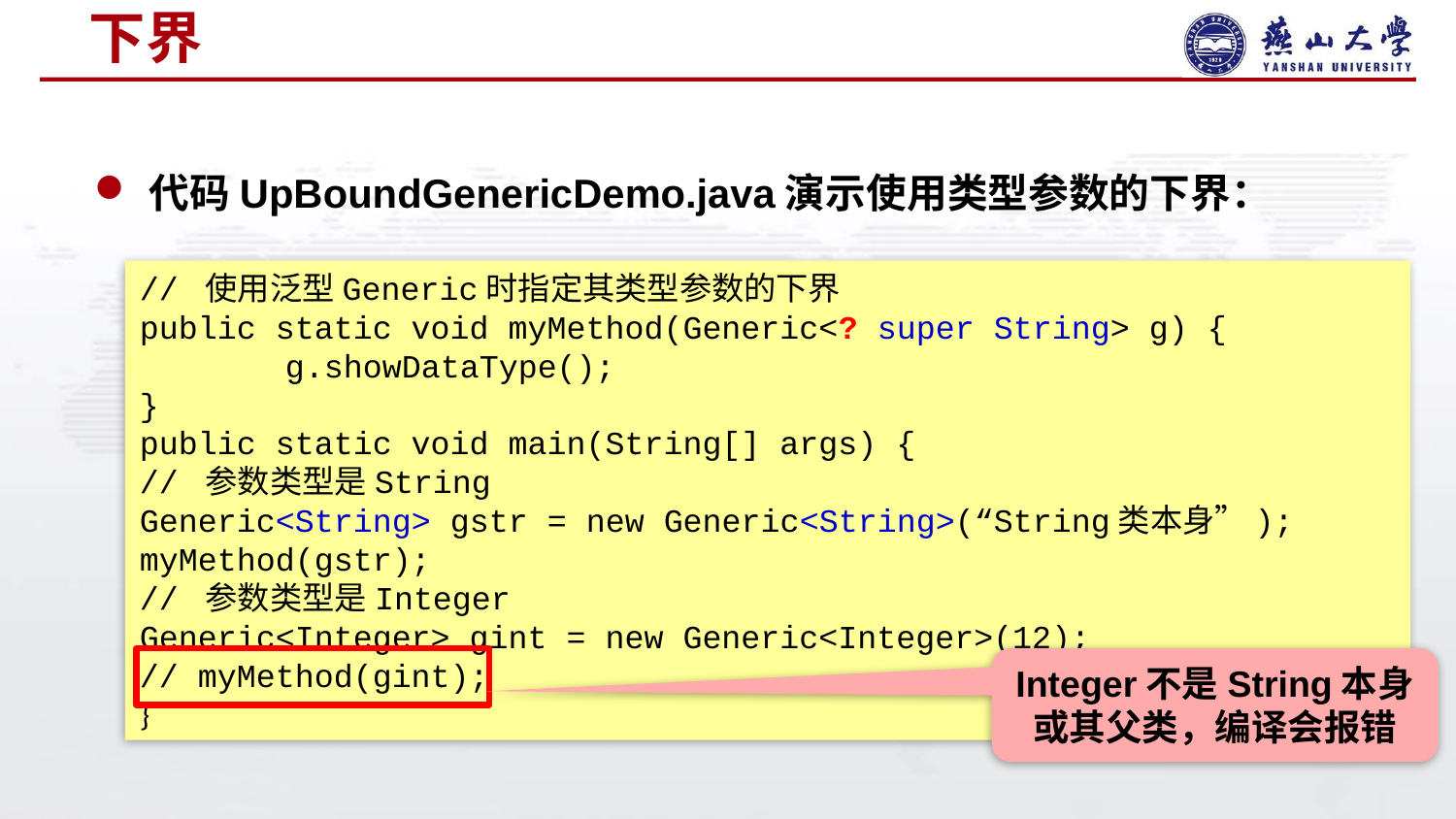

# 下界
代码UpBoundGenericDemo.java演示使用类型参数的下界：

// 使用泛型Generic时指定其类型参数的下界
public static void myMethod(Generic<? super String> g) {
	g.showDataType();
}
public static void main(String[] args) {
// 参数类型是String
Generic<String> gstr = new Generic<String>(“String类本身”);
myMethod(gstr);
// 参数类型是Integer
Generic<Integer> gint = new Generic<Integer>(12);
// myMethod(gint);
}

Integer不是String本身或其父类，编译会报错